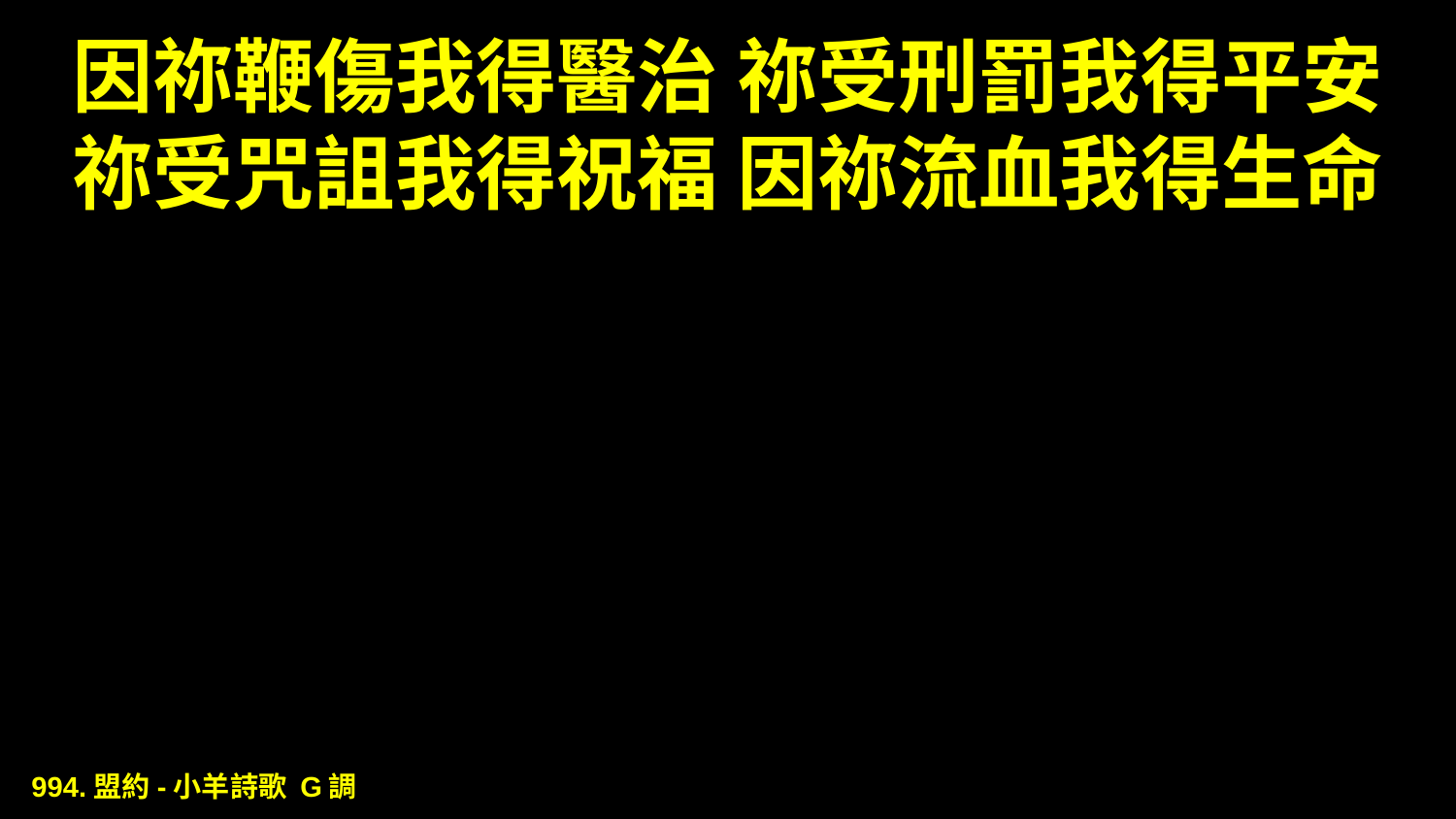

# 因祢鞭傷我得醫治 祢受刑罰我得平安 祢受咒詛我得祝福 因祢流血我得生命
994.盟約-小羊詩歌 G調